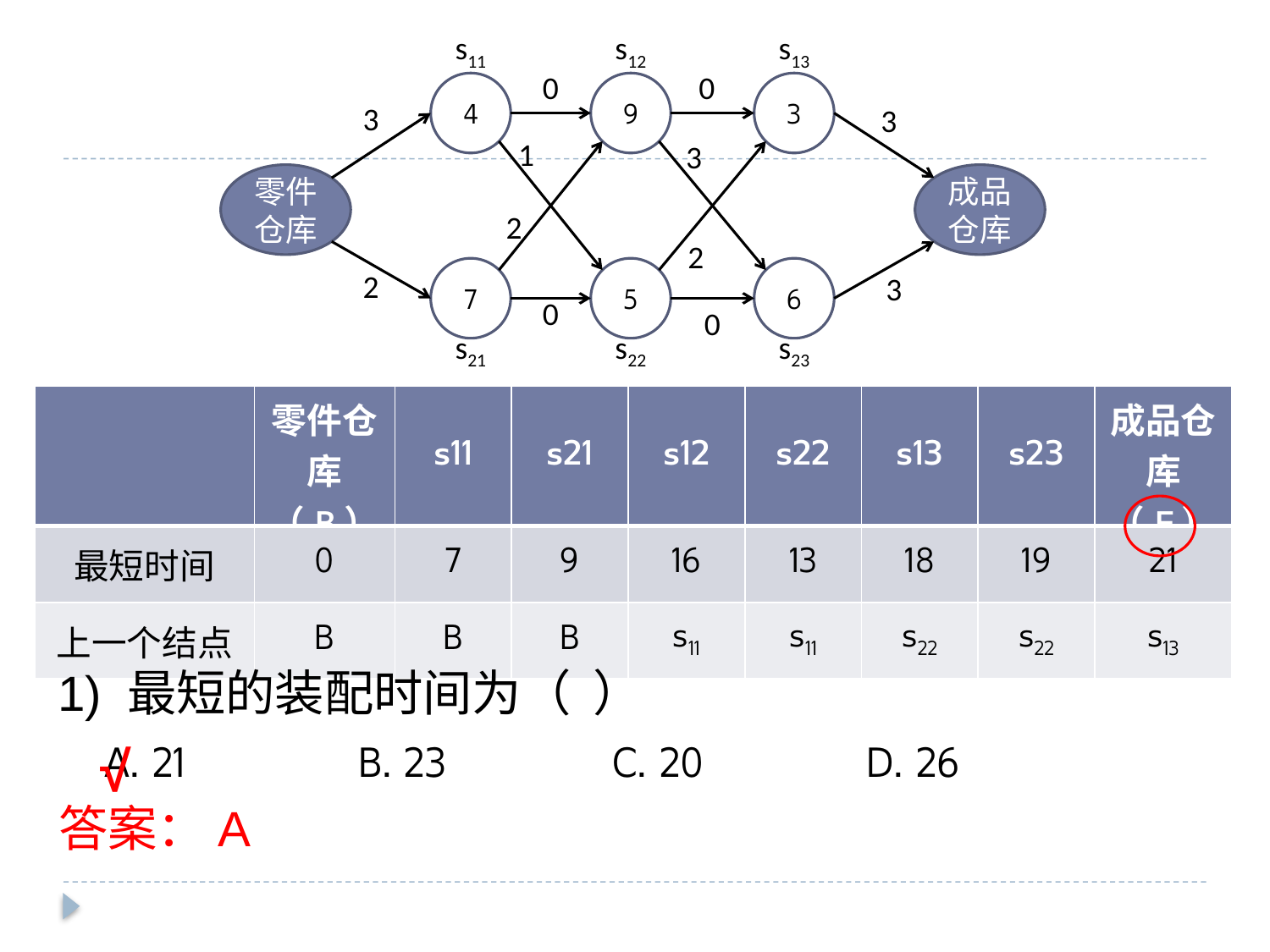

s11
s12
s13
0
0
4
9
3
3
3
1
3
零件仓库
成品仓库
2
2
7
5
6
2
3
0
0
s21
s22
s23
|  | 零件仓库（B） | s11 | s21 | s12 | s22 | s13 | s23 | 成品仓库（E） |
| --- | --- | --- | --- | --- | --- | --- | --- | --- |
| 最短时间 | 0 | 7 | 9 | 16 | 13 | 18 | 19 | 21 |
| 上一个结点 | B | B | B | s11 | s11 | s22 | s22 | s13 |

1) 最短的装配时间为（  ）
A. 21	    	B. 23		C. 20		D. 26
√
答案：A